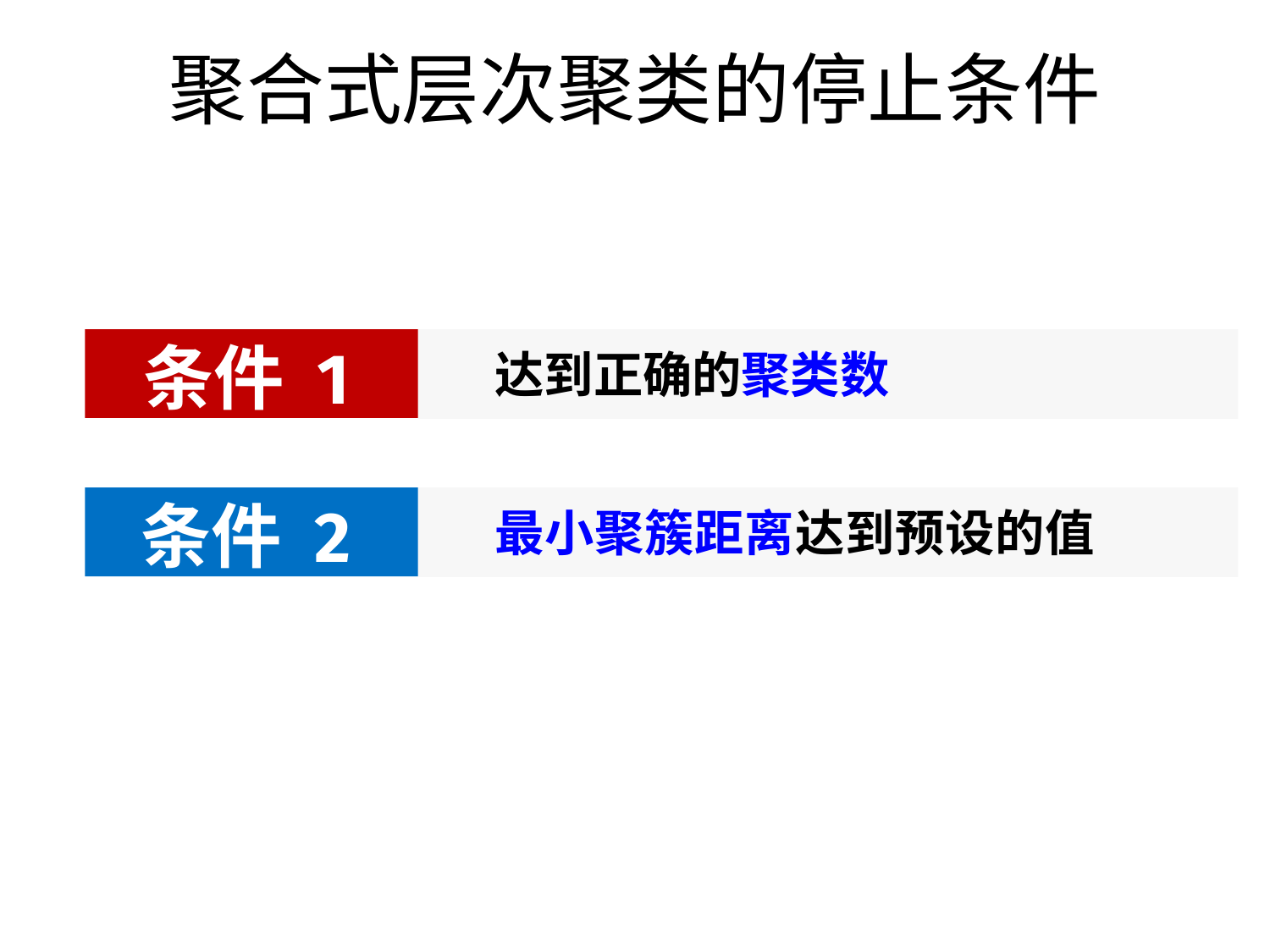

# 聚合式层次聚类的停止条件
条件 1
达到正确的聚类数
最小聚簇距离达到预设的值
条件 2